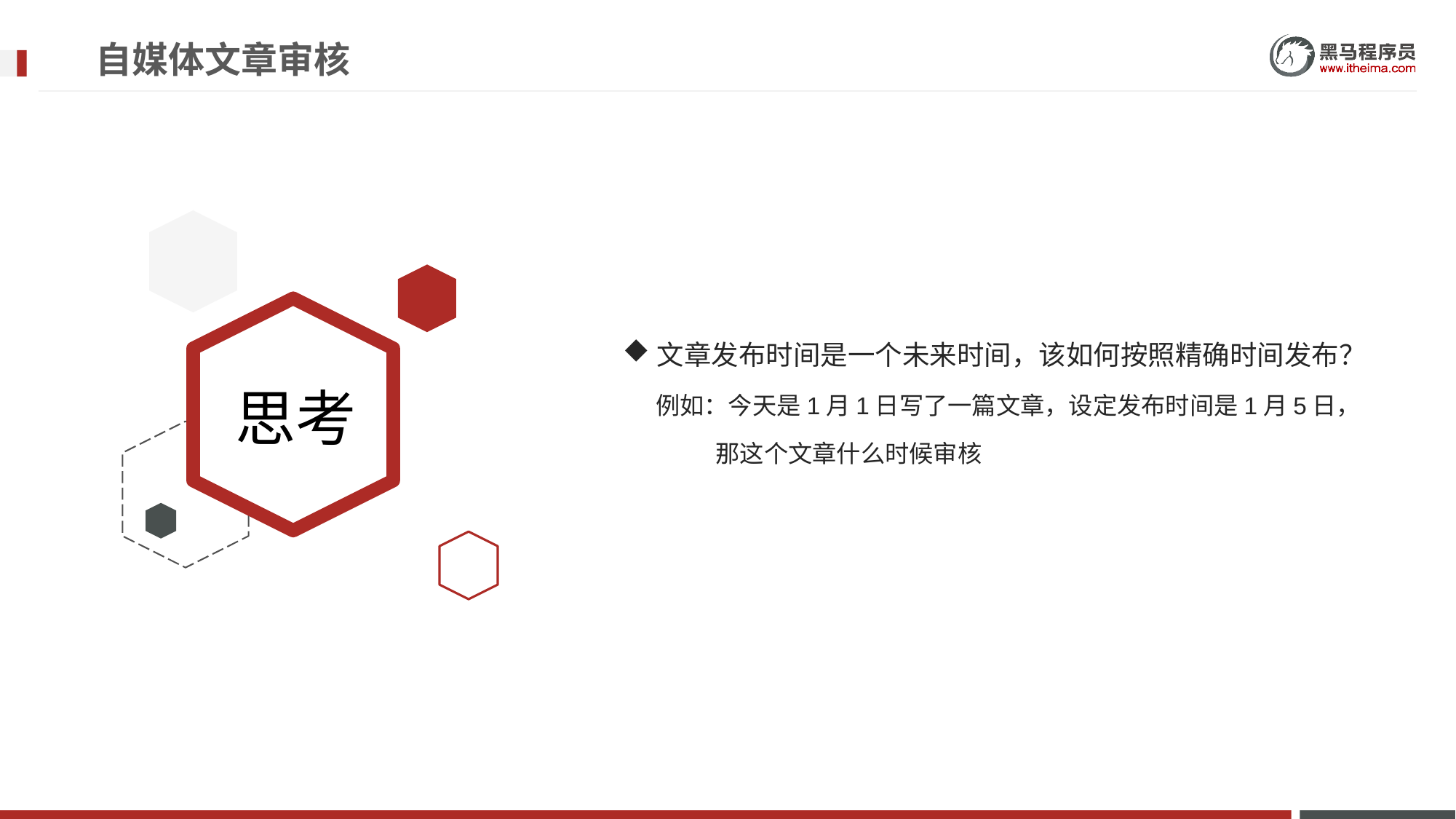

# 自媒体文章审核
文章发布时间是一个未来时间，该如何按照精确时间发布？
     例如：今天是1月1日写了一篇文章，设定发布时间是1月5日，
                那这个文章什么时候审核